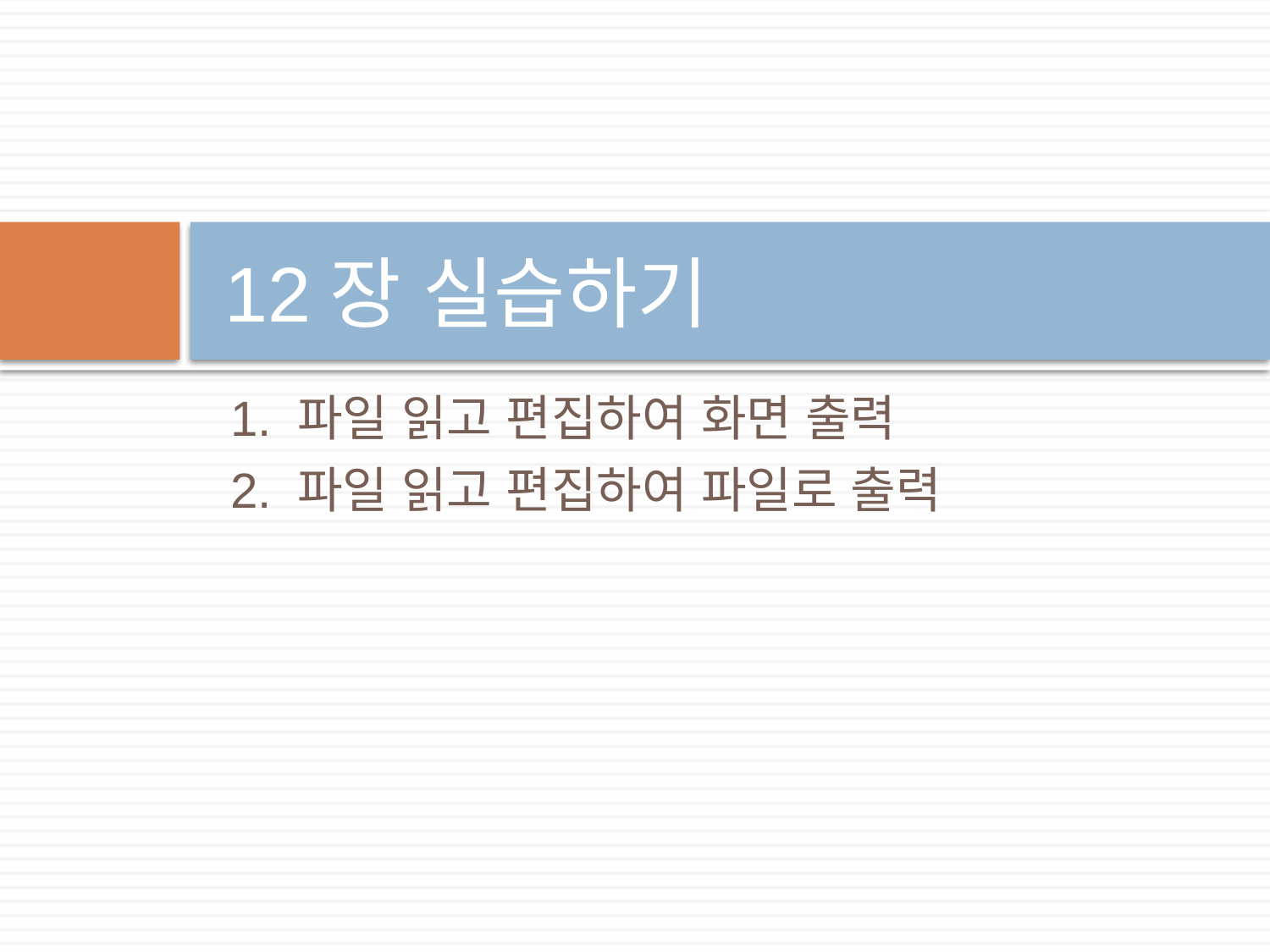

# 12장 실습하기

  1. 파일 읽고 편집하여 화면 출력
  2. 파일 읽고 편집하여 파일로 출력